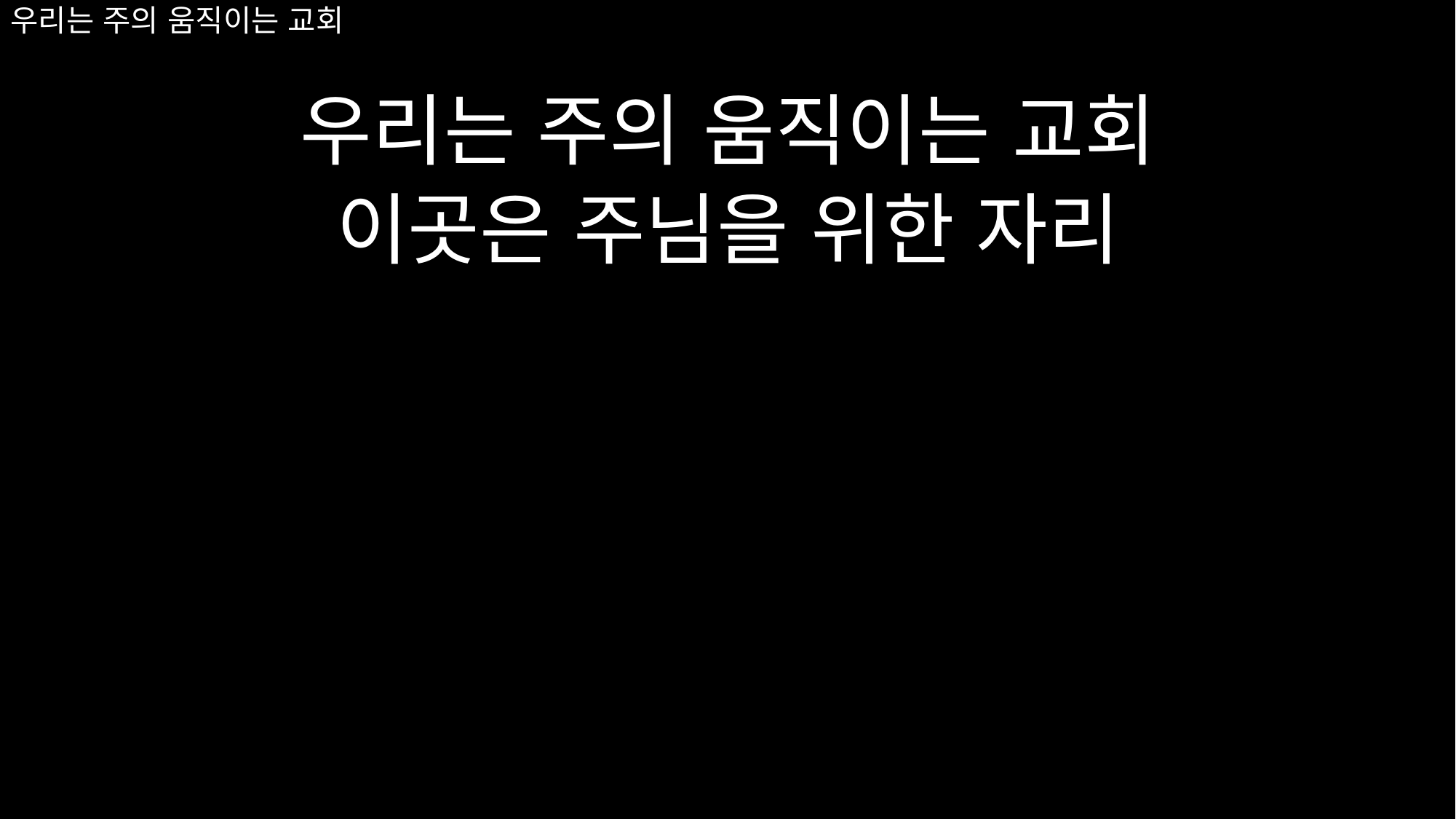

우리는 주의 움직이는 교회
이곳은 주님을 위한 자리

# 우리는 주의 움직이는 교회